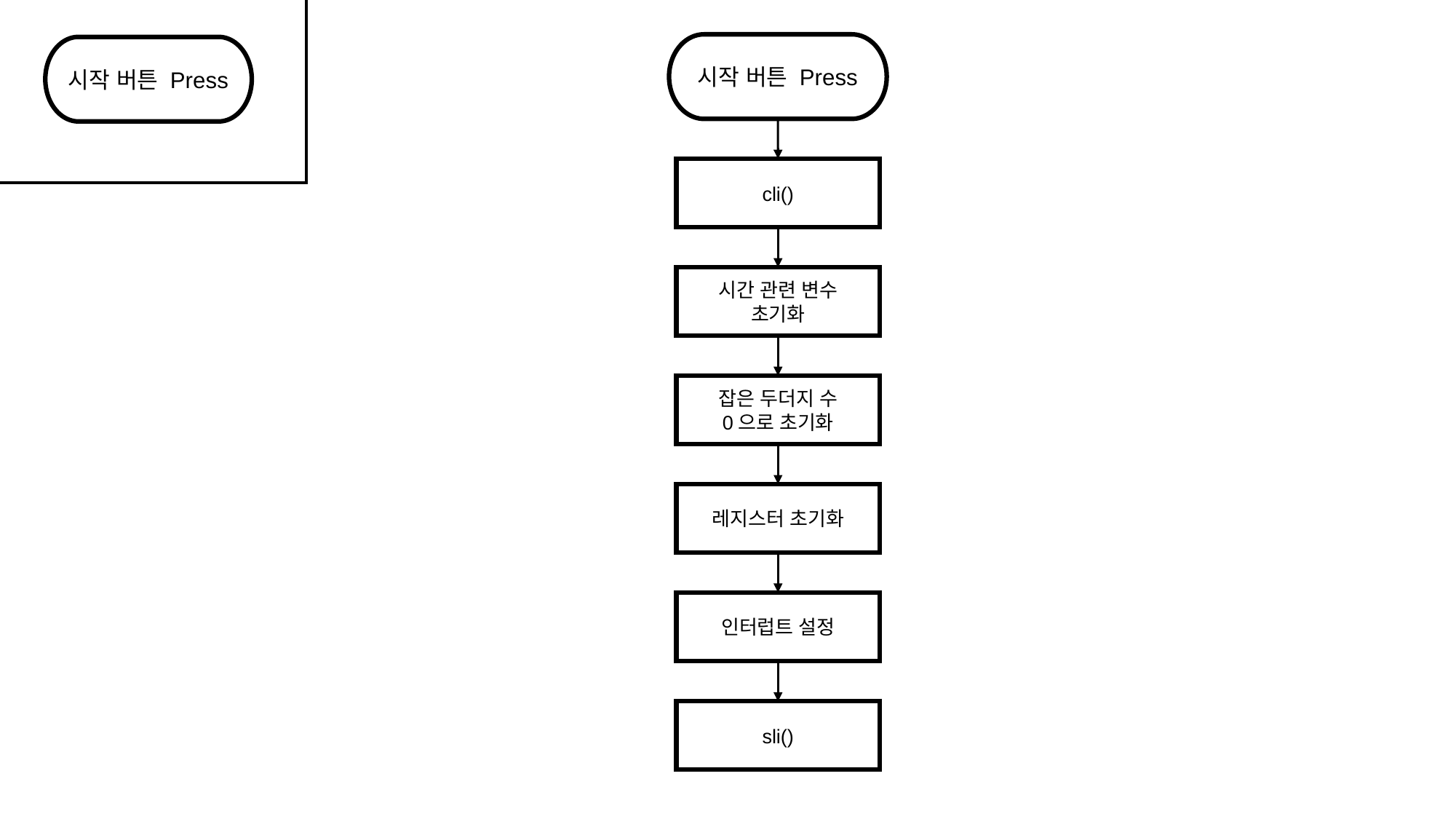

시작 버튼 Press
시작 버튼 Press
cli()
시간 관련 변수
초기화
잡은 두더지 수
0으로 초기화
레지스터 초기화
인터럽트 설정
sli()